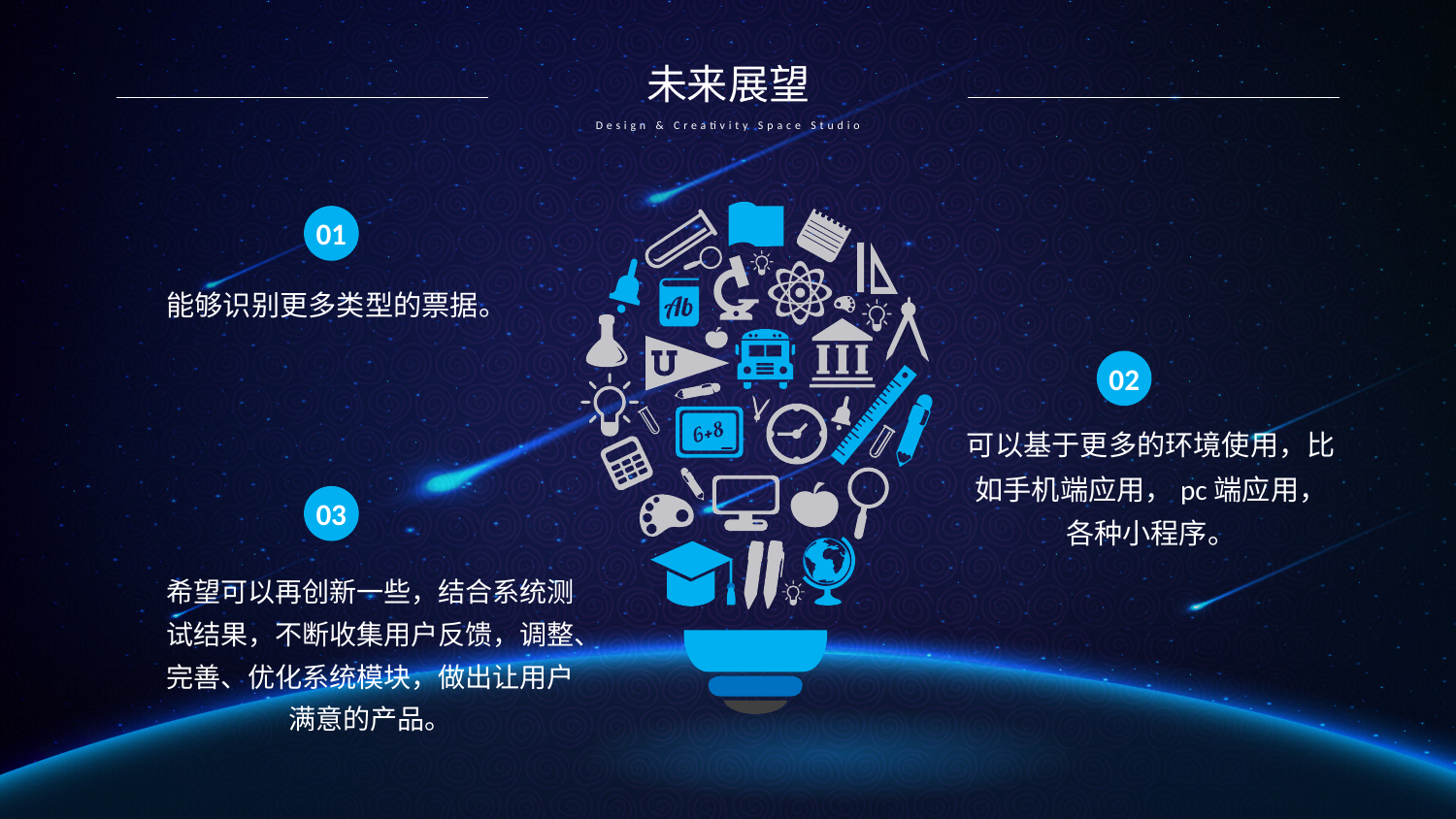

未来展望
Design & Creativity Space Studio

01
能够识别更多类型的票据。
02
可以基于更多的环境使用，比如手机端应用，pc端应用，各种小程序。
03
希望可以再创新一些，结合系统测试结果，不断收集用户反馈，调整、完善、优化系统模块，做出让用户满意的产品。